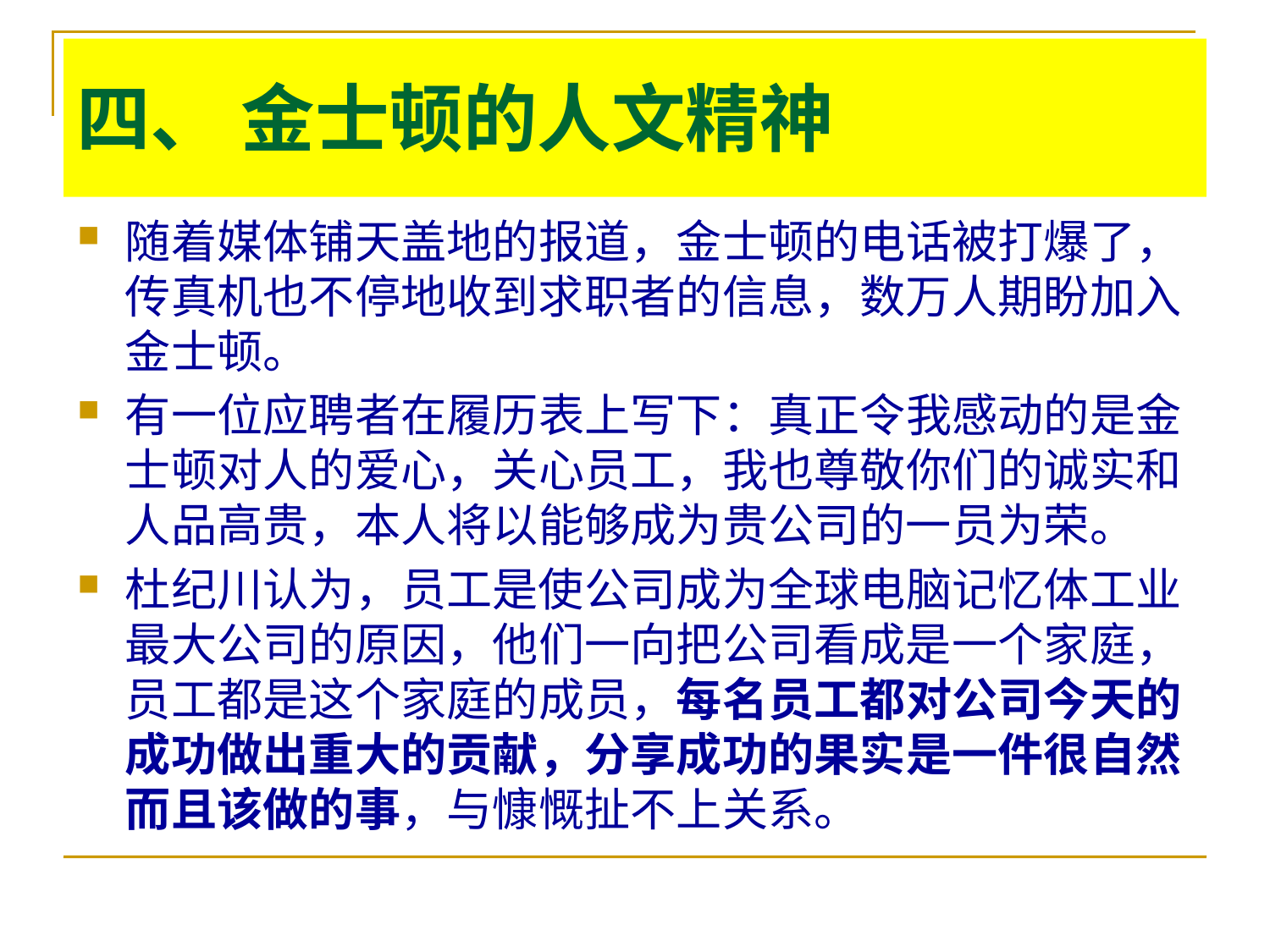

# 四、 金士顿的人文精神
随着媒体铺天盖地的报道，金士顿的电话被打爆了，传真机也不停地收到求职者的信息，数万人期盼加入金士顿。
有一位应聘者在履历表上写下：真正令我感动的是金士顿对人的爱心，关心员工，我也尊敬你们的诚实和人品高贵，本人将以能够成为贵公司的一员为荣。
杜纪川认为，员工是使公司成为全球电脑记忆体工业最大公司的原因，他们一向把公司看成是一个家庭，员工都是这个家庭的成员，每名员工都对公司今天的成功做出重大的贡献，分享成功的果实是一件很自然而且该做的事，与慷慨扯不上关系。

60